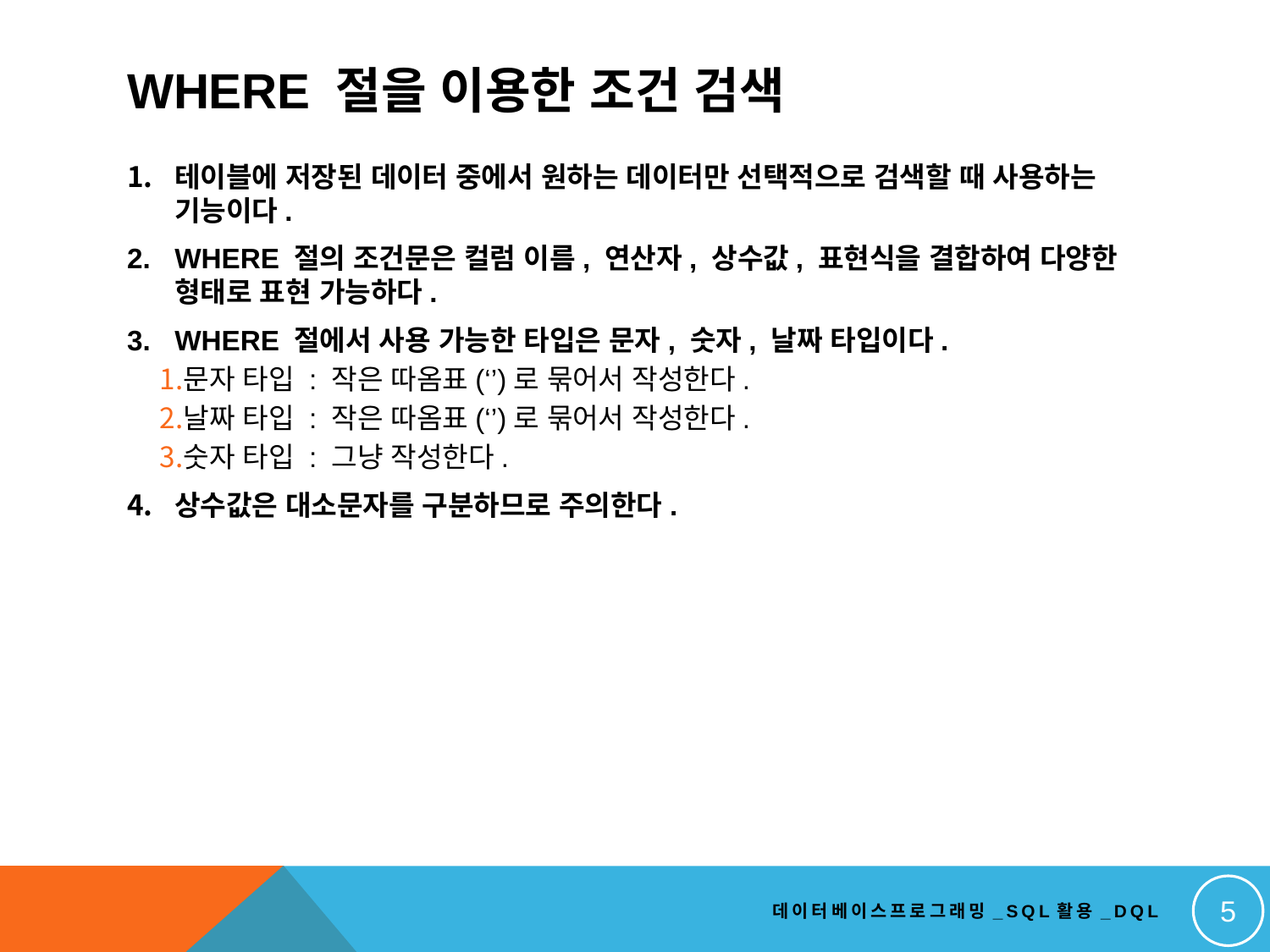

# where 절을 이용한 조건 검색
테이블에 저장된 데이터 중에서 원하는 데이터만 선택적으로 검색할 때 사용하는 기능이다.
WHERE 절의 조건문은 컬럼 이름, 연산자, 상수값, 표현식을 결합하여 다양한 형태로 표현 가능하다.
WHERE 절에서 사용 가능한 타입은 문자, 숫자, 날짜 타입이다.
문자 타입 : 작은 따옴표(‘’)로 묶어서 작성한다.
날짜 타입 : 작은 따옴표(‘’)로 묶어서 작성한다.
숫자 타입 : 그냥 작성한다.
상수값은 대소문자를 구분하므로 주의한다.

5
데이터베이스프로그래밍_SQL활용_DQL